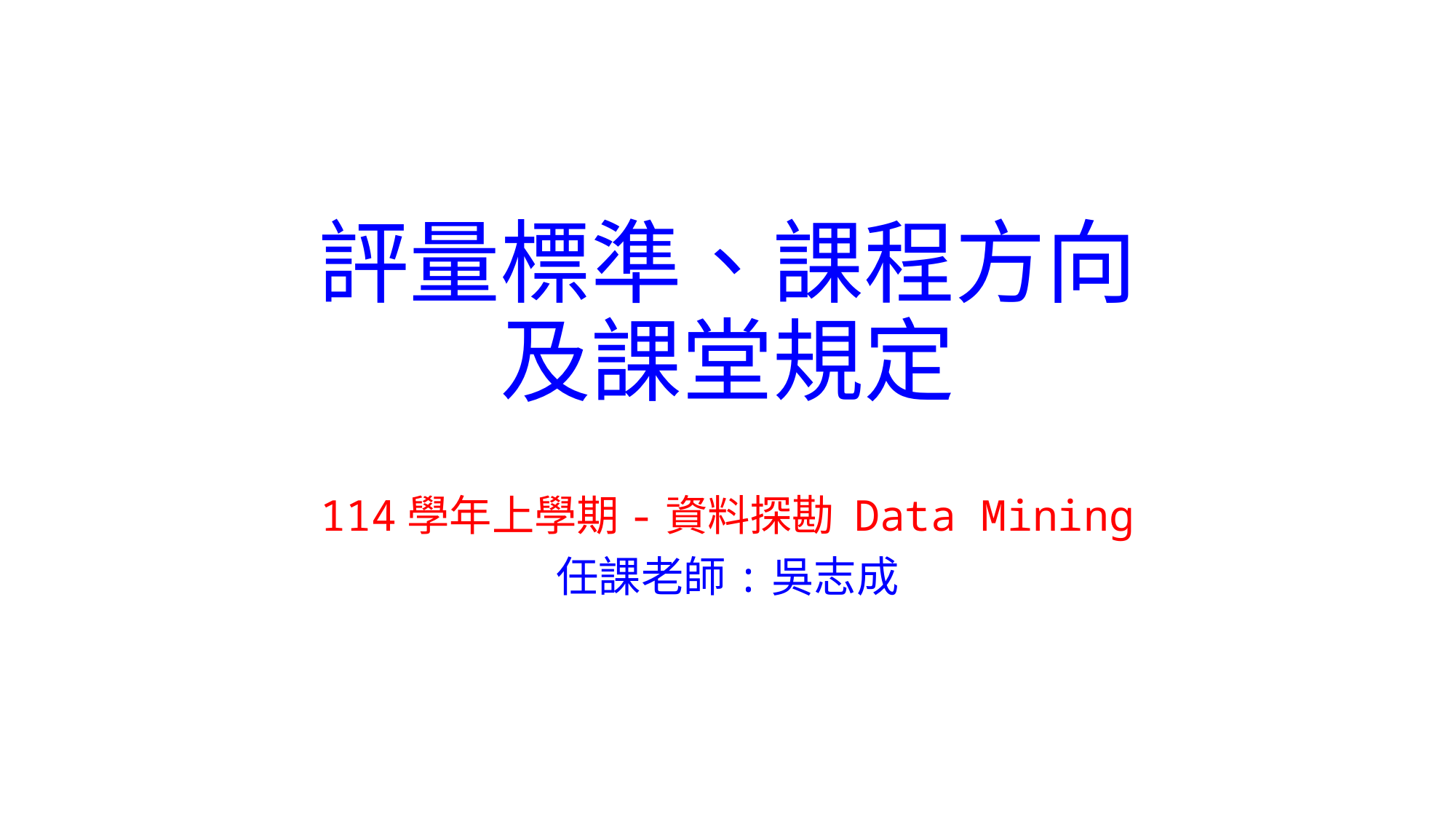

# 評量標準、課程方向 及課堂規定

114學年上學期-資料探勘 Data Mining
任課老師:吳志成